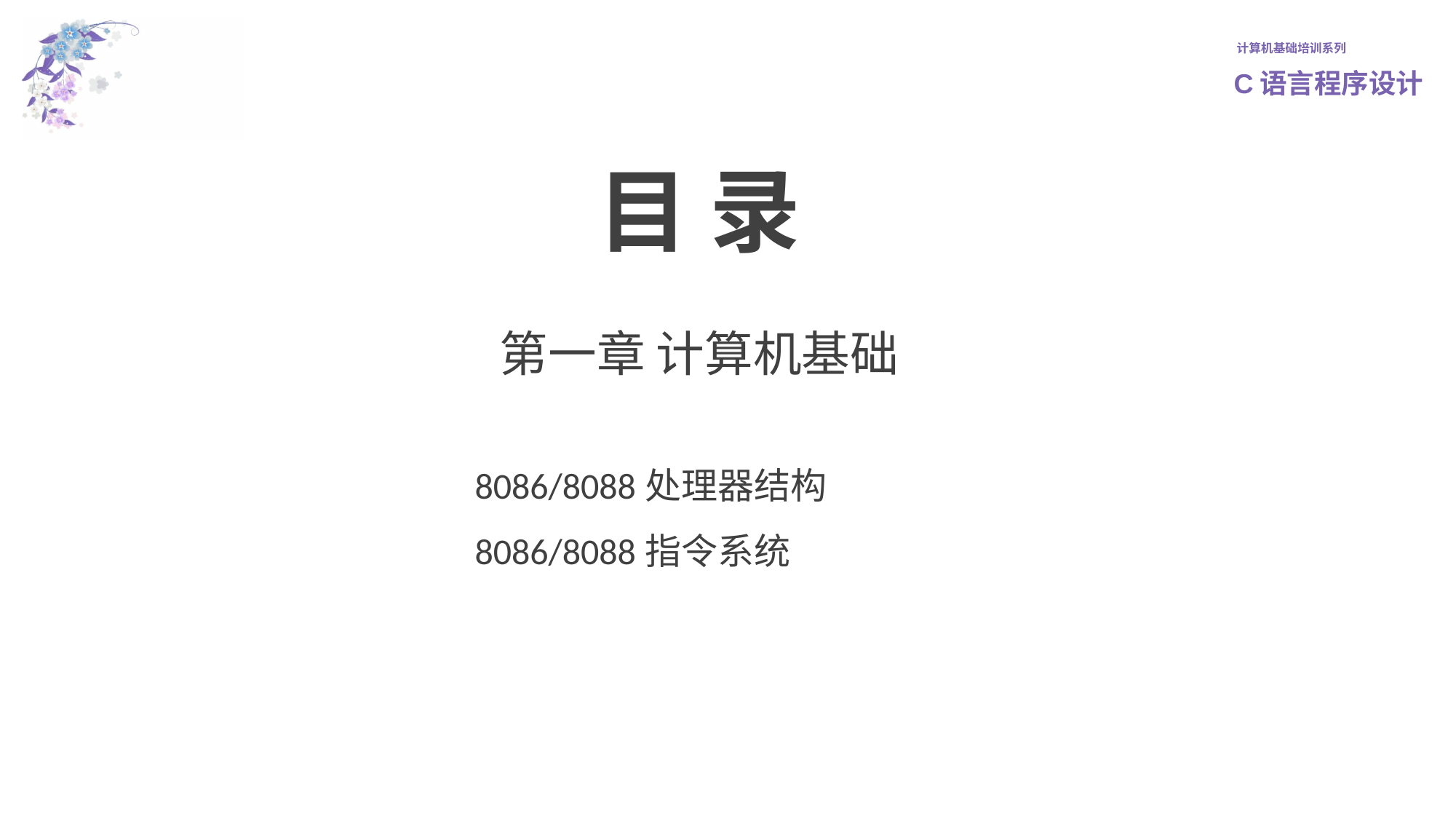

#
目 录
第一章 计算机基础
8086/8088处理器结构
8086/8088指令系统